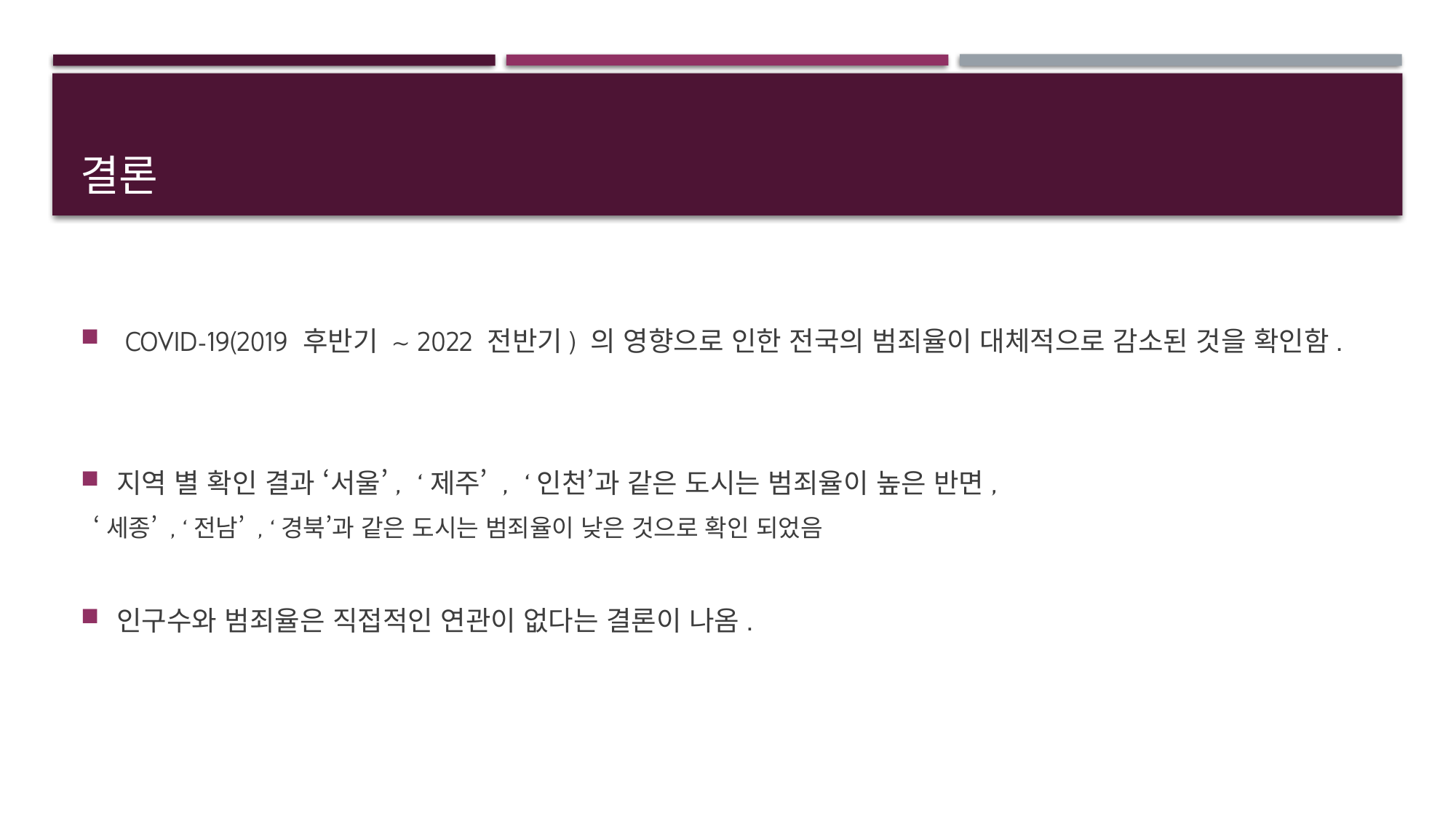

# 결론
 COVID-19(2019 후반기 ~ 2022 전반기) 의 영향으로 인한 전국의 범죄율이 대체적으로 감소된 것을 확인함.

지역 별 확인 결과 ‘서울’,  ‘제주’ ,  ‘인천’과 같은 도시는 범죄율이 높은 반면,
  ‘세종’ , ‘전남’ , ‘경북’과 같은 도시는 범죄율이 낮은 것으로 확인 되었음

인구수와 범죄율은 직접적인 연관이 없다는 결론이 나옴.